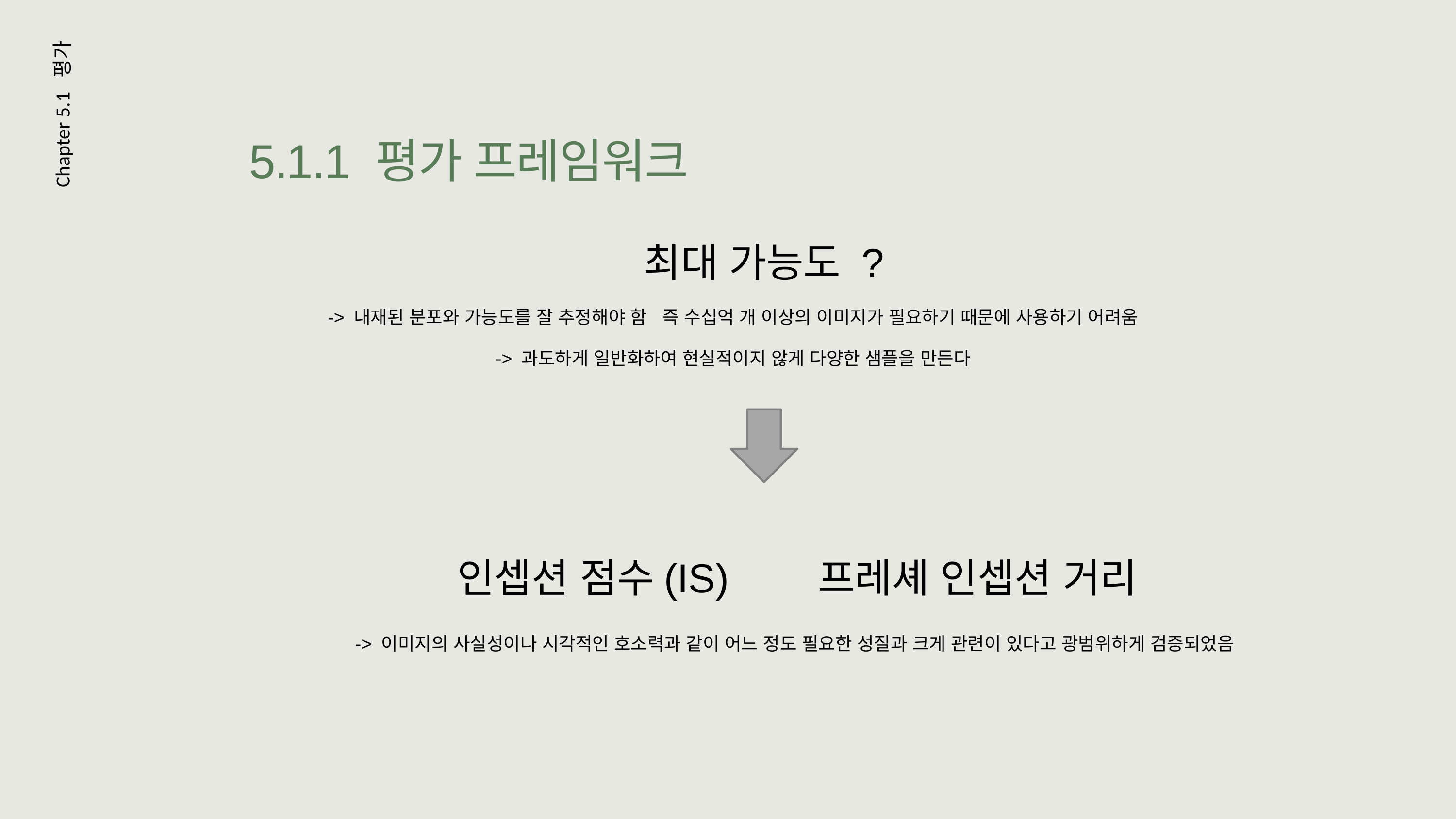

5.1.1 평가 프레임워크
Chapter 5.1  평가
최대 가능도 ?
-> 내재된 분포와 가능도를 잘 추정해야 함   즉 수십억 개 이상의 이미지가 필요하기 때문에 사용하기 어려움
-> 과도하게 일반화하여 현실적이지 않게 다양한 샘플을 만든다

인셉션 점수(IS)       프레셰 인셉션 거리
-> 이미지의 사실성이나 시각적인 호소력과 같이 어느 정도 필요한 성질과 크게 관련이 있다고 광범위하게 검증되었음